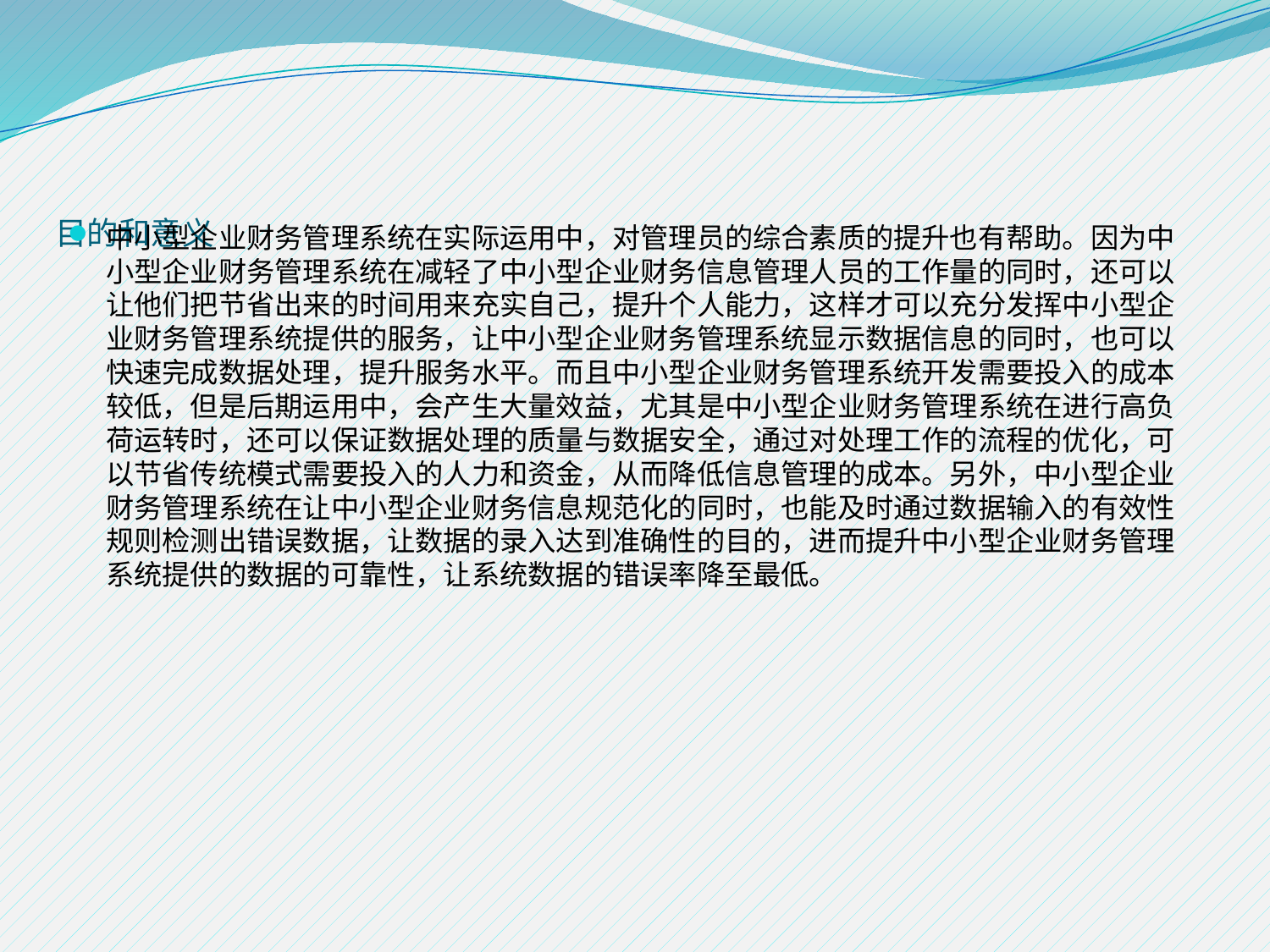

# 目的和意义
中小型企业财务管理系统在实际运用中，对管理员的综合素质的提升也有帮助。因为中小型企业财务管理系统在减轻了中小型企业财务信息管理人员的工作量的同时，还可以让他们把节省出来的时间用来充实自己，提升个人能力，这样才可以充分发挥中小型企业财务管理系统提供的服务，让中小型企业财务管理系统显示数据信息的同时，也可以快速完成数据处理，提升服务水平。而且中小型企业财务管理系统开发需要投入的成本较低，但是后期运用中，会产生大量效益，尤其是中小型企业财务管理系统在进行高负荷运转时，还可以保证数据处理的质量与数据安全，通过对处理工作的流程的优化，可以节省传统模式需要投入的人力和资金，从而降低信息管理的成本。另外，中小型企业财务管理系统在让中小型企业财务信息规范化的同时，也能及时通过数据输入的有效性规则检测出错误数据，让数据的录入达到准确性的目的，进而提升中小型企业财务管理系统提供的数据的可靠性，让系统数据的错误率降至最低。